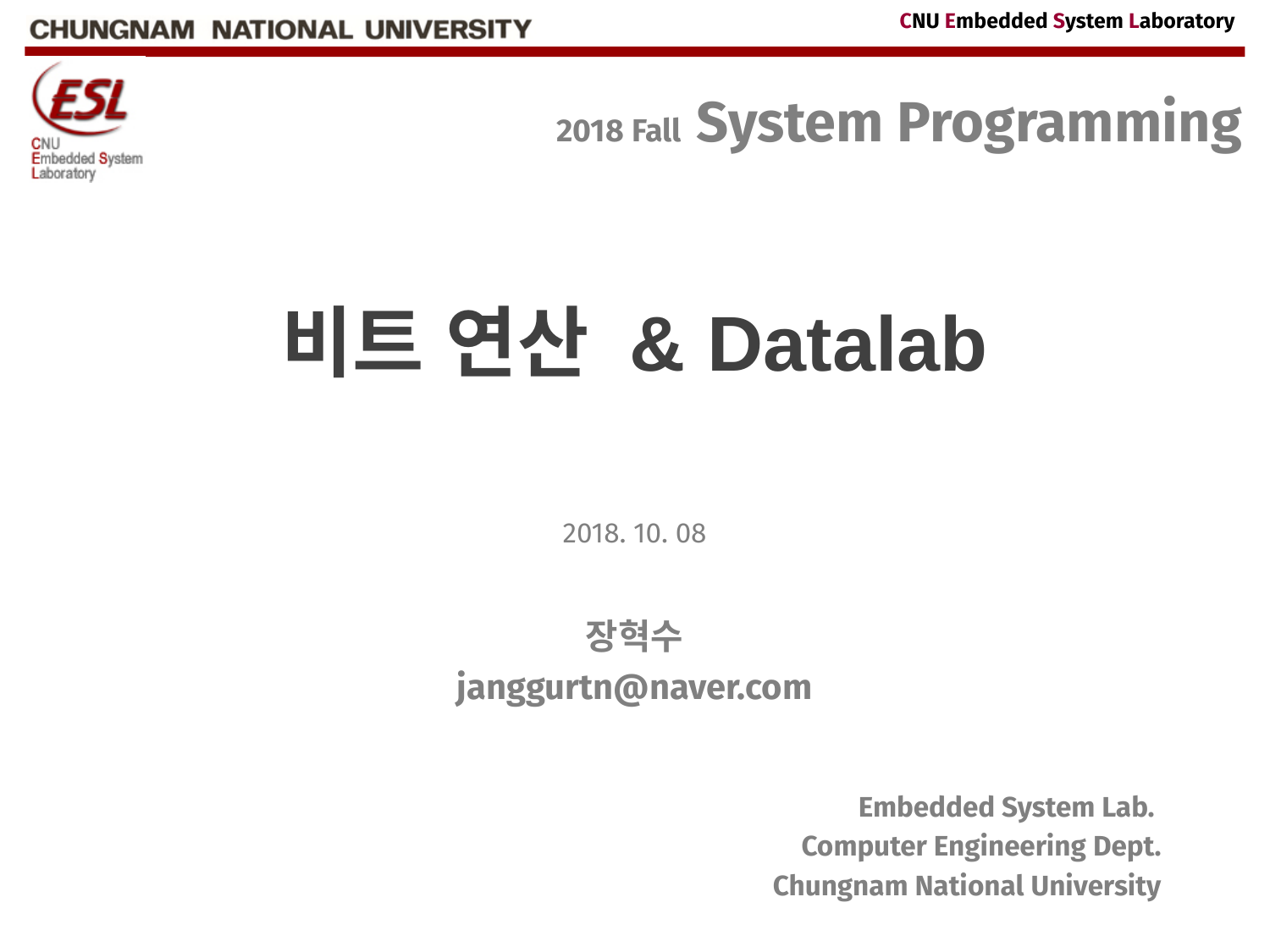

# 비트 연산 & Datalab
2018. 10. 08
장혁수
janggurtn@naver.com